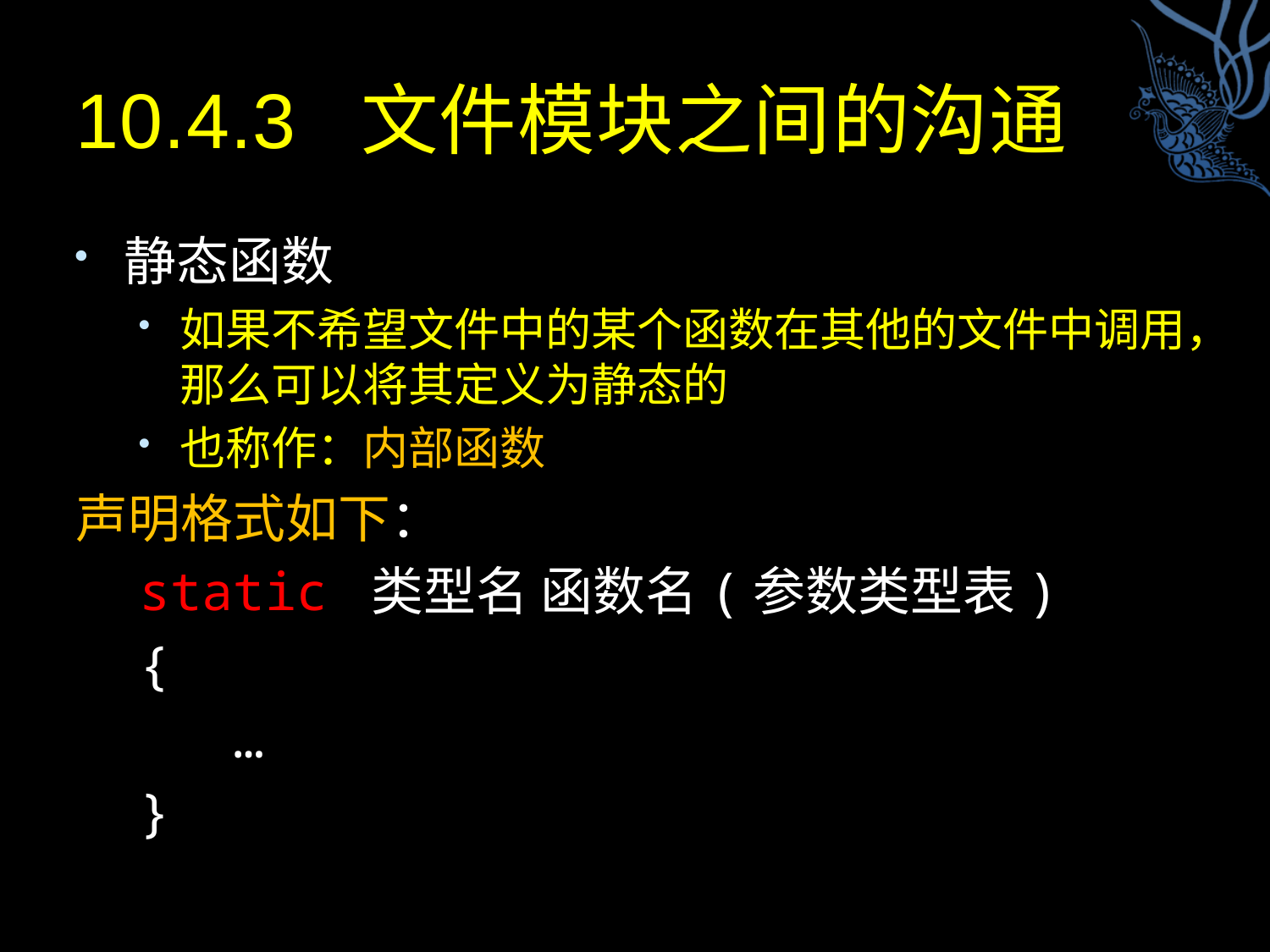

# 10.4.3  文件模块之间的沟通
静态函数
如果不希望文件中的某个函数在其他的文件中调用，那么可以将其定义为静态的
也称作：内部函数
声明格式如下：
  static 类型名 函数名(参数类型表)
  {
     …
  }